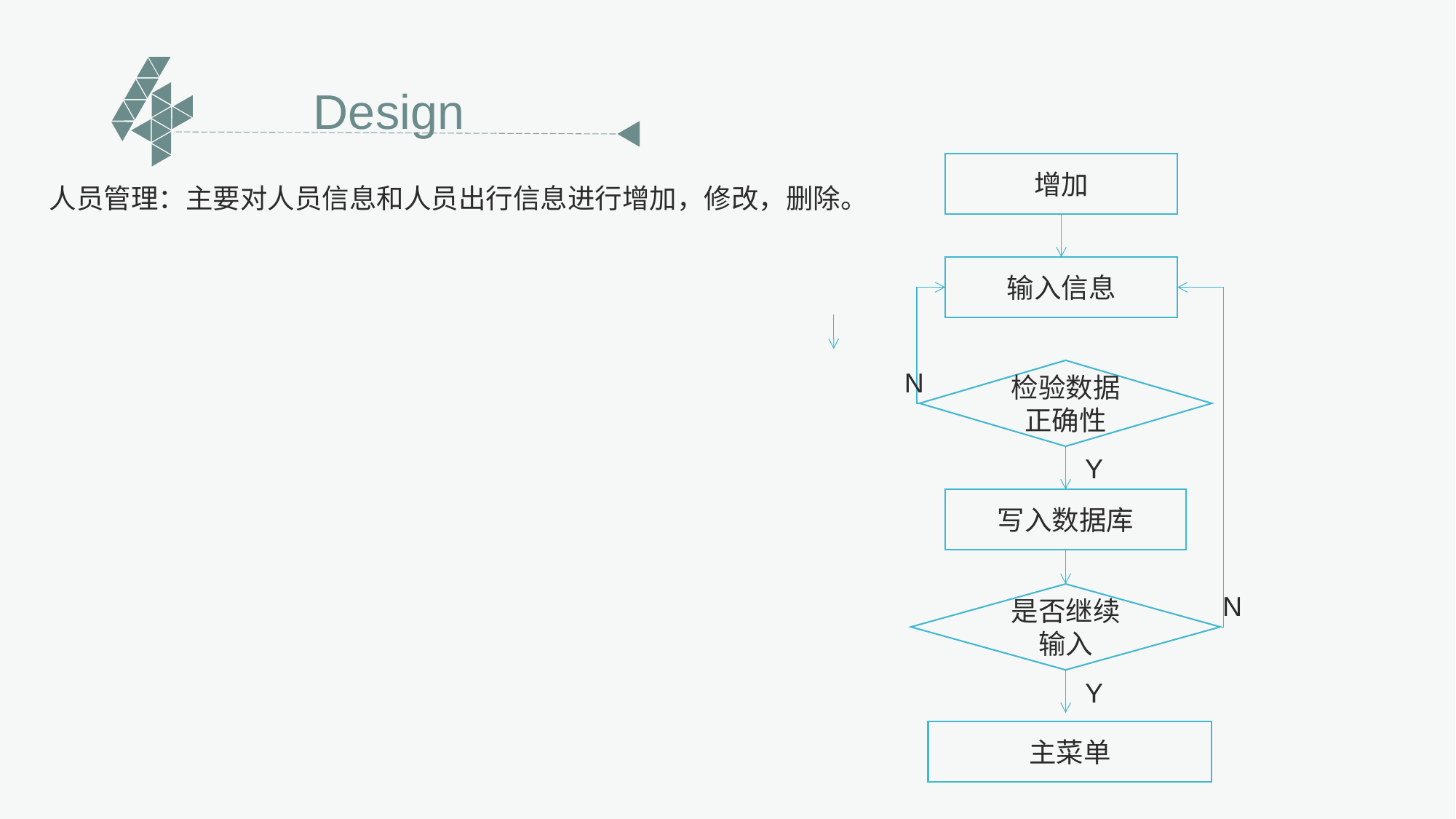

Design

增加
输入信息
N
检验数据正确性
Y
写入数据库
是否继续输入
N
Y
主菜单
人员管理：主要对人员信息和人员出行信息进行增加，修改，删除。